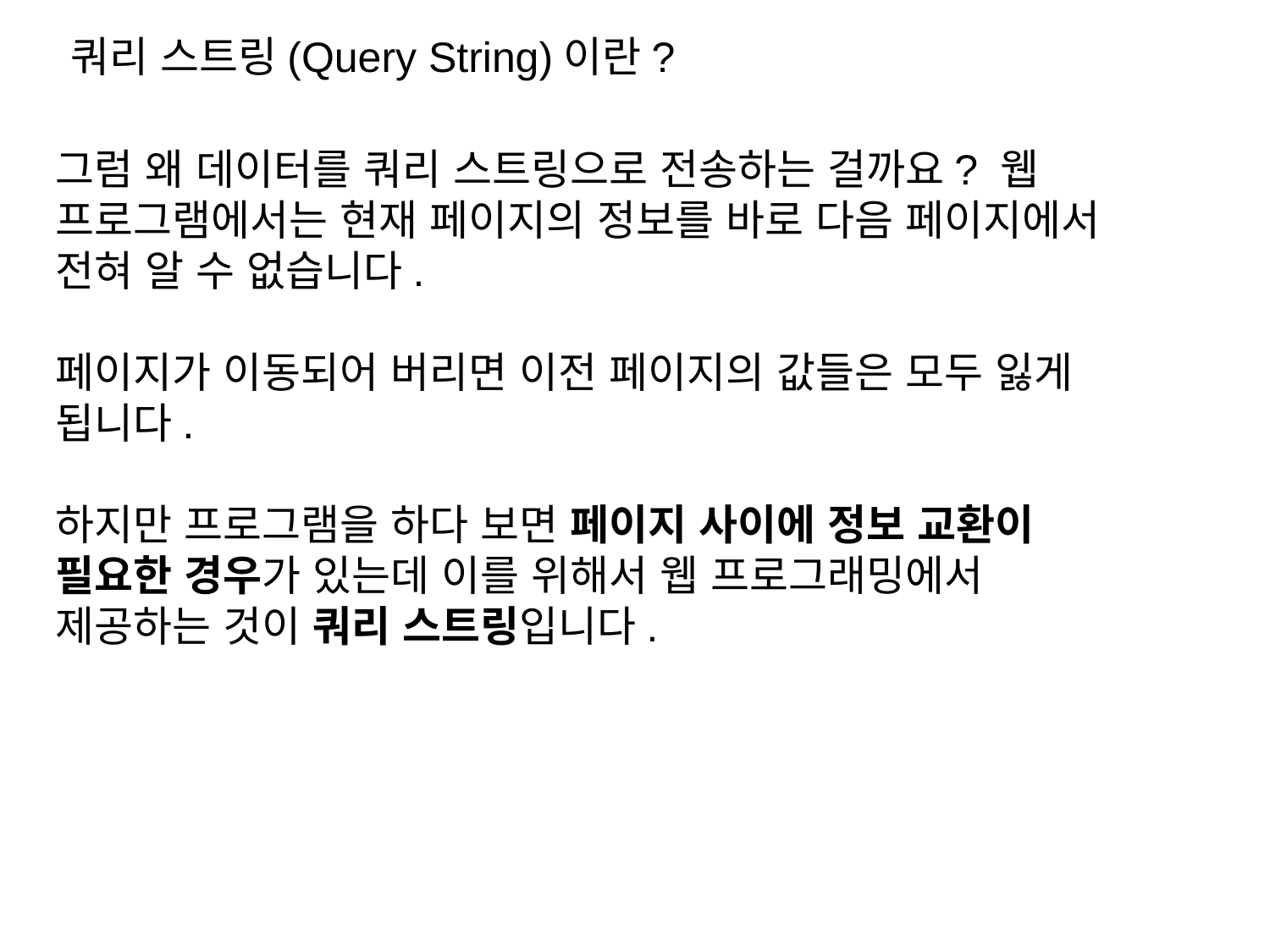

쿼리 스트링(Query String)이란?
그럼 왜 데이터를 쿼리 스트링으로 전송하는 걸까요? 웹 프로그램에서는 현재 페이지의 정보를 바로 다음 페이지에서 전혀 알 수 없습니다.

페이지가 이동되어 버리면 이전 페이지의 값들은 모두 잃게 됩니다.

하지만 프로그램을 하다 보면 페이지 사이에 정보 교환이 필요한 경우가 있는데 이를 위해서 웹 프로그래밍에서 제공하는 것이 쿼리 스트링입니다.